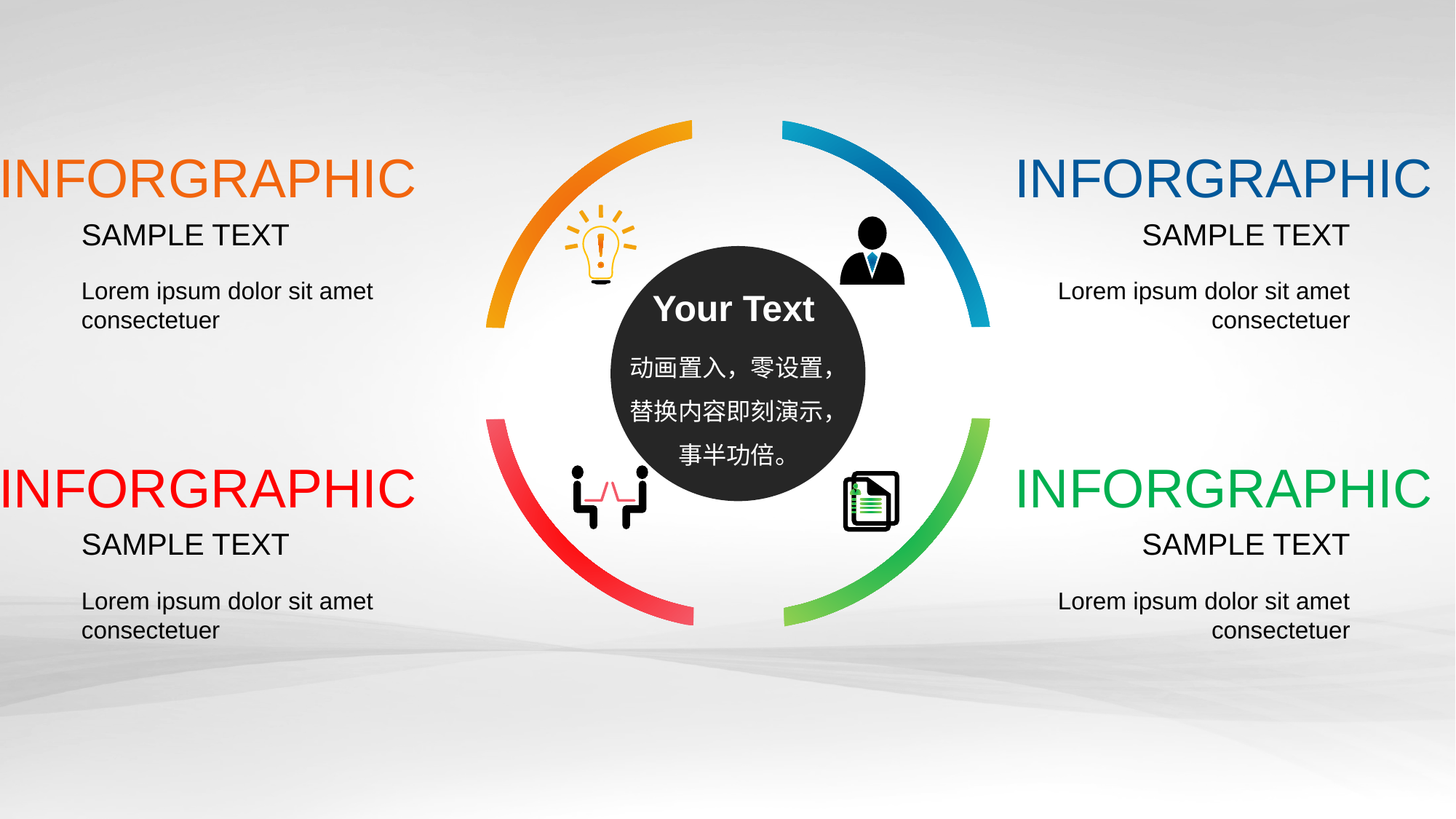

INFORGRAPHIC
INFORGRAPHIC
SAMPLE TEXT
SAMPLE TEXT

Lorem ipsum dolor sit amet consectetuer
Lorem ipsum dolor sit amet consectetuer
Your Text
动画置入，零设置，
替换内容即刻演示，
事半功倍。

INFORGRAPHIC
INFORGRAPHIC

SAMPLE TEXT
SAMPLE TEXT
Lorem ipsum dolor sit amet consectetuer
Lorem ipsum dolor sit amet consectetuer